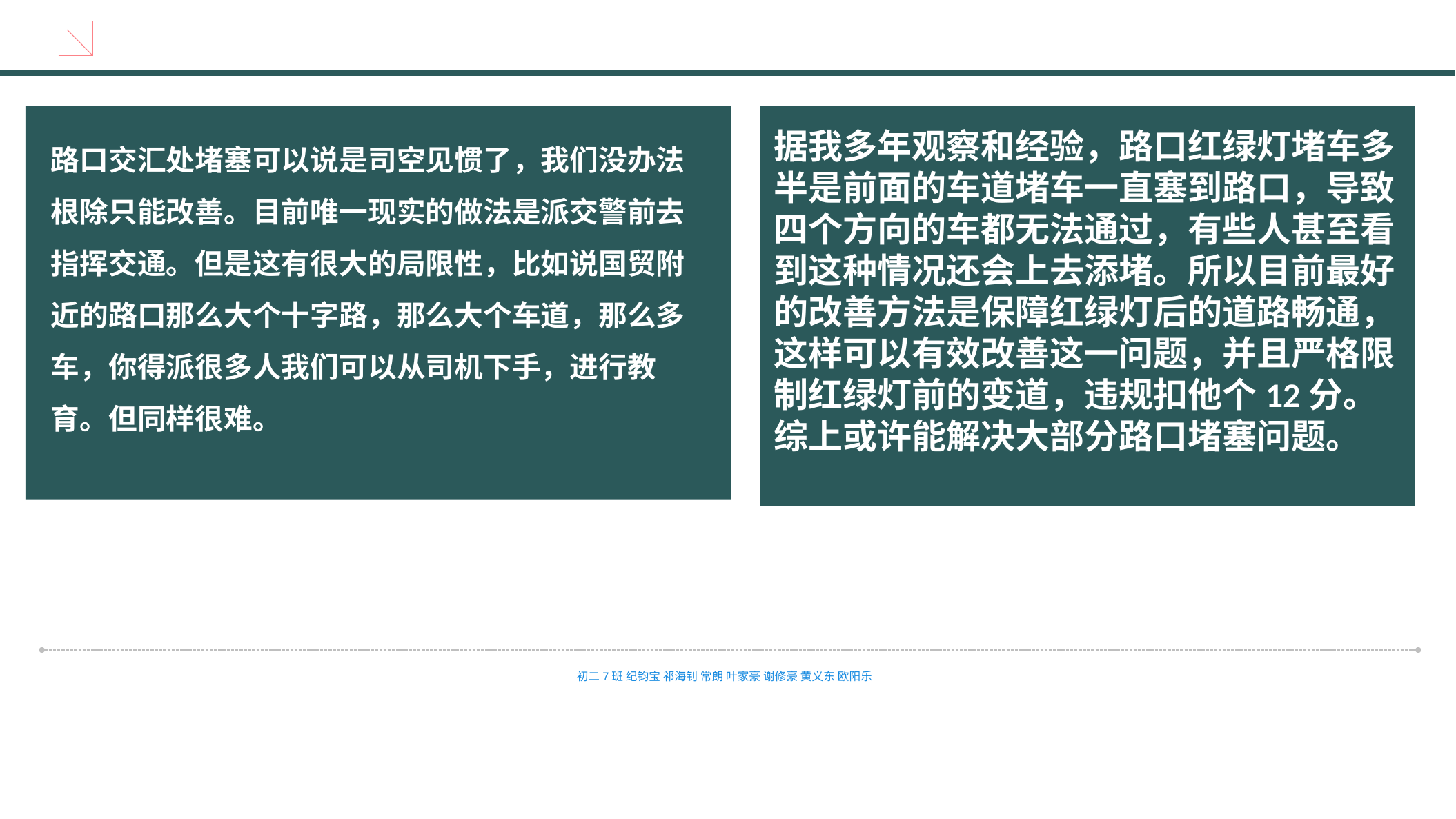

路口交汇处堵塞可以说是司空见惯了，我们没办法根除只能改善。目前唯一现实的做法是派交警前去指挥交通。但是这有很大的局限性，比如说国贸附近的路口那么大个十字路，那么大个车道，那么多车，你得派很多人我们可以从司机下手，进行教育。但同样很难。
据我多年观察和经验，路口红绿灯堵车多半是前面的车道堵车一直塞到路口，导致四个方向的车都无法通过，有些人甚至看到这种情况还会上去添堵。所以目前最好的改善方法是保障红绿灯后的道路畅通，这样可以有效改善这一问题，并且严格限制红绿灯前的变道，违规扣他个12分。综上或许能解决大部分路口堵塞问题。
初二7班 纪钧宝 祁海钊 常朗 叶家豪 谢修豪 黄义东 欧阳乐